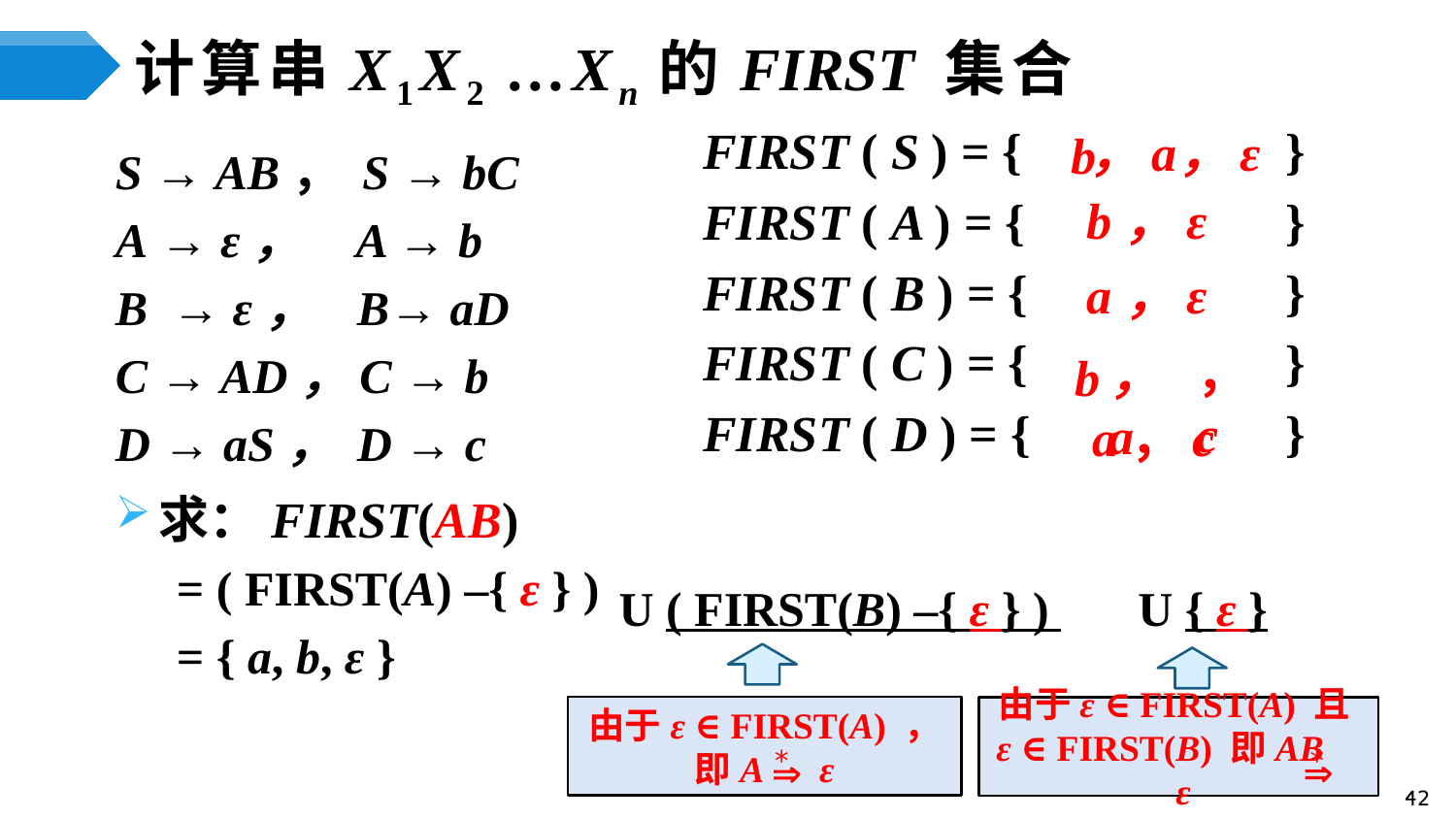

# 计算串X1X2 …Xn的FIRST 集合
FIRST ( S ) = {		}
FIRST ( A ) = {		}
FIRST ( B ) = {		}
FIRST ( C ) = {		}
FIRST ( D ) = {		}
，a
，ε
b
S → AB， S → bC
A → ε，    A → b
B  → ε，   B→ aD
C → AD，C → b
D → aS， D → c

求：FIRST(AB)
      = ( FIRST(A) –{ ε } )
      = { a, b, ε }
b，ε
a，ε
，c
，a
b
a，c
U ( FIRST(B) –{ ε } )
 U { ε }

由于ε ∈ FIRST(A) ，
即A      ε
*
⇒
由于ε ∈ FIRST(A) 且ε ∈ FIRST(B) 即AB      ε
*
⇒
42